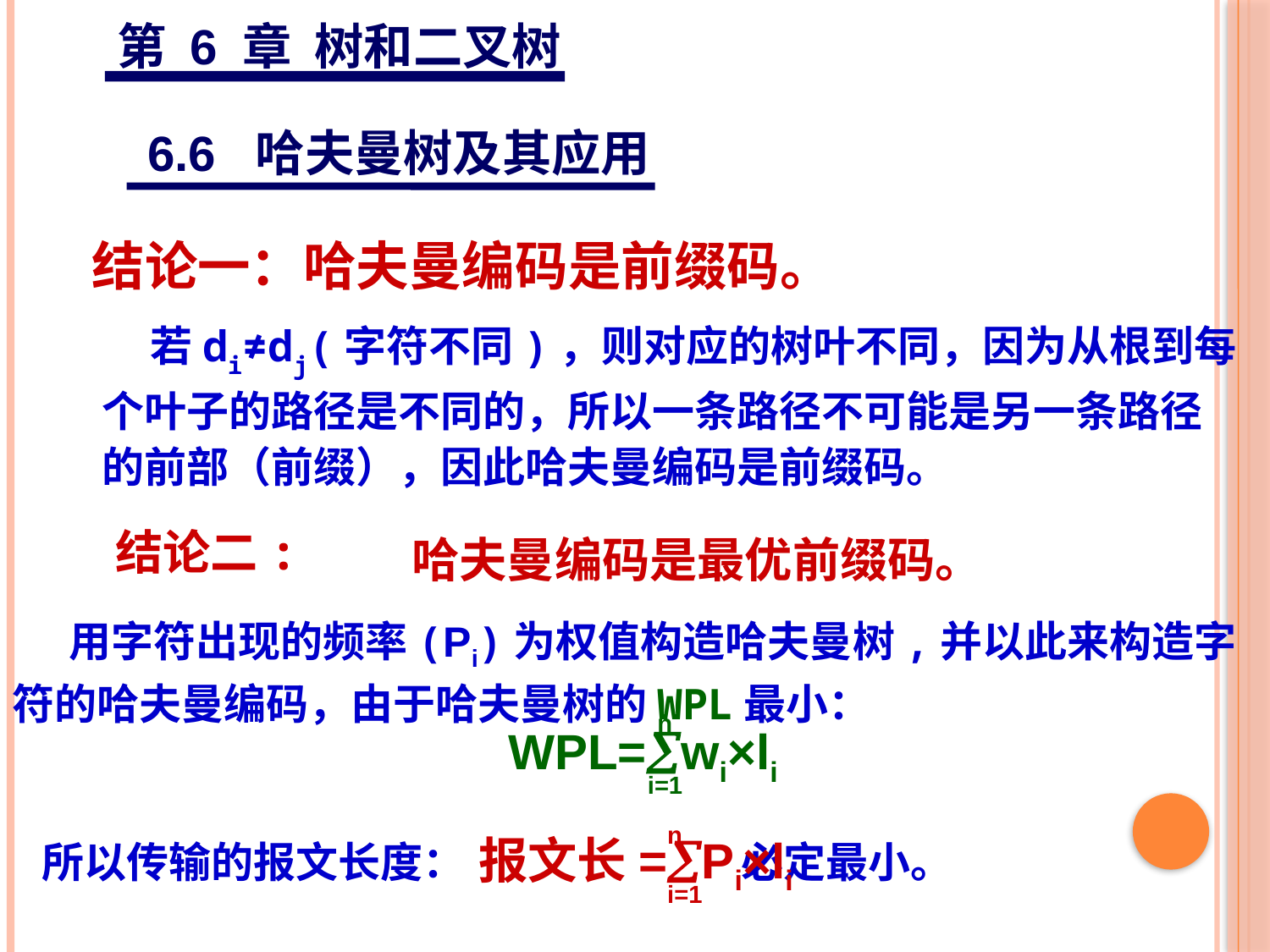

第 6 章  树和二叉树

6.6  哈夫曼树及其应用

# 结论一：哈夫曼编码是前缀码。
    若di≠dj(字符不同)，则对应的树叶不同，因为从根到每个叶子的路径是不同的，所以一条路径不可能是另一条路径的前部（前缀），因此哈夫曼编码是前缀码。
结论二:
哈夫曼编码是最优前缀码。
    用字符出现的频率(Pi)为权值构造哈夫曼树,并以此来构造字符的哈夫曼编码，由于哈夫曼树的WPL最小：

  所以传输的报文长度：                             必定最小。
n
WPL=∑wi×li
i=1
n
报文长=∑Pi×li
i=1